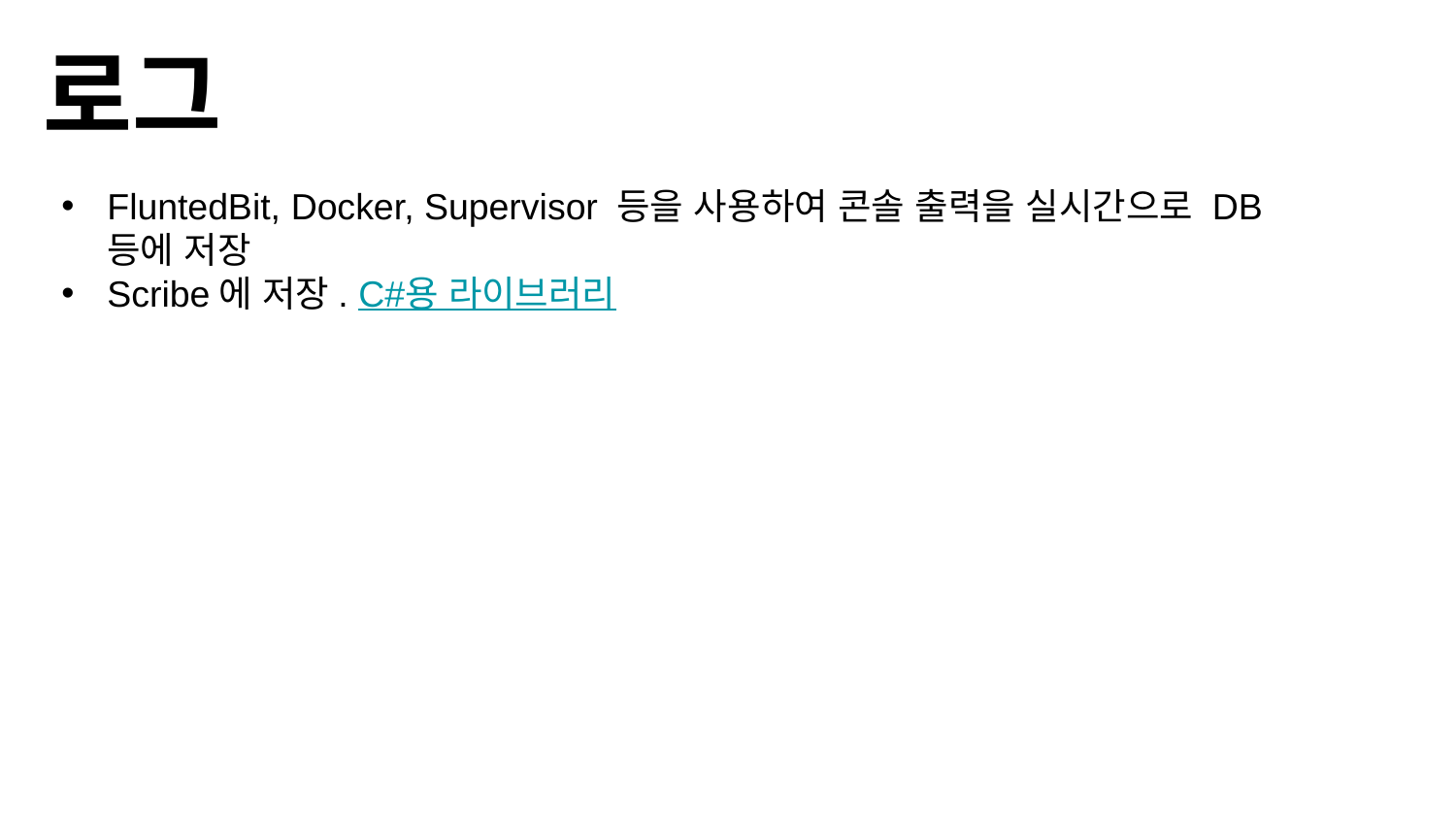

로그
FluntedBit, Docker, Supervisor 등을 사용하여 콘솔 출력을 실시간으로 DB 등에 저장
Scribe에 저장. C#용 라이브러리